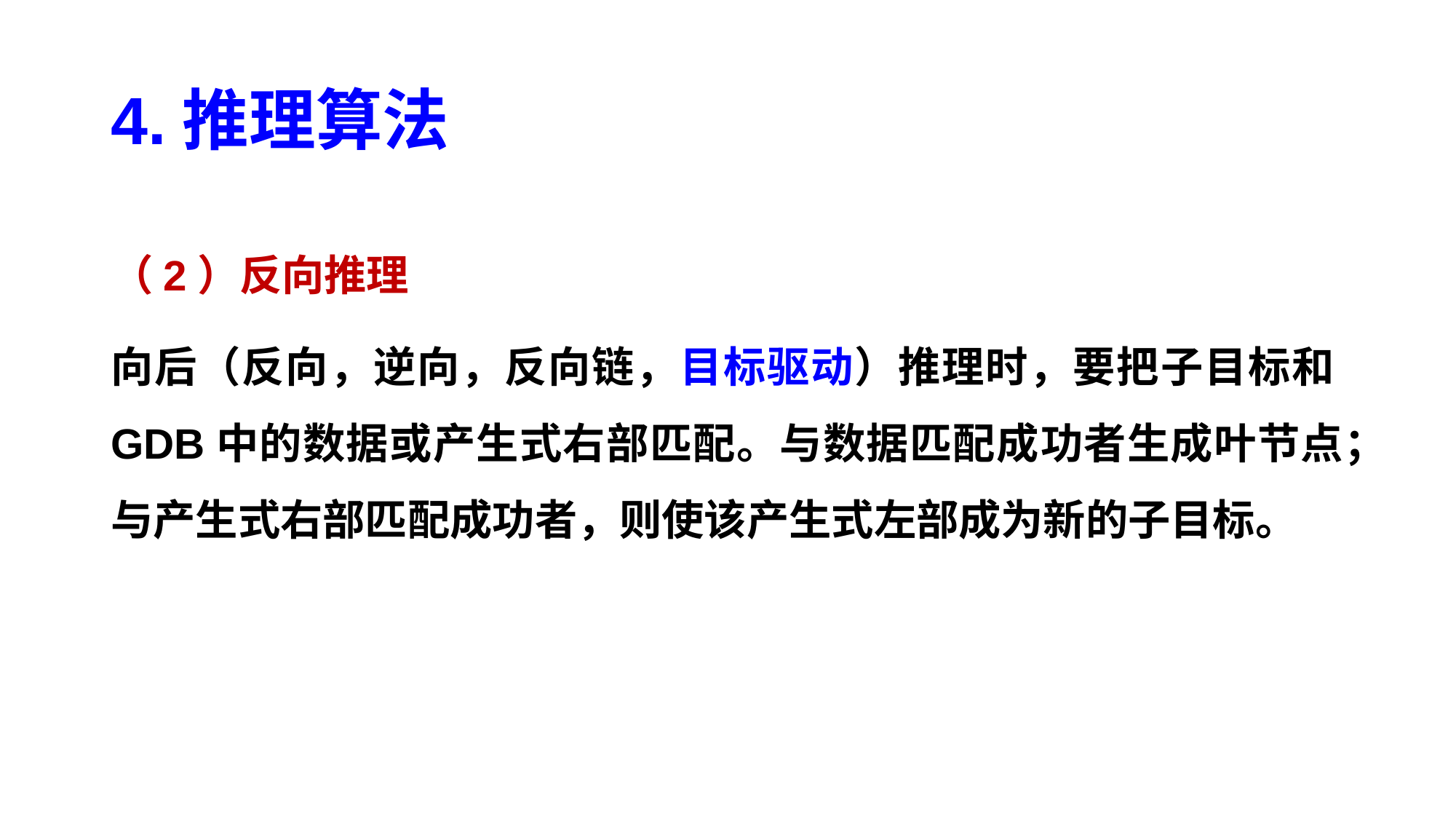

# 4.推理算法
（2）反向推理
向后（反向，逆向，反向链，目标驱动）推理时，要把子目标和GDB中的数据或产生式右部匹配。与数据匹配成功者生成叶节点；与产生式右部匹配成功者，则使该产生式左部成为新的子目标。